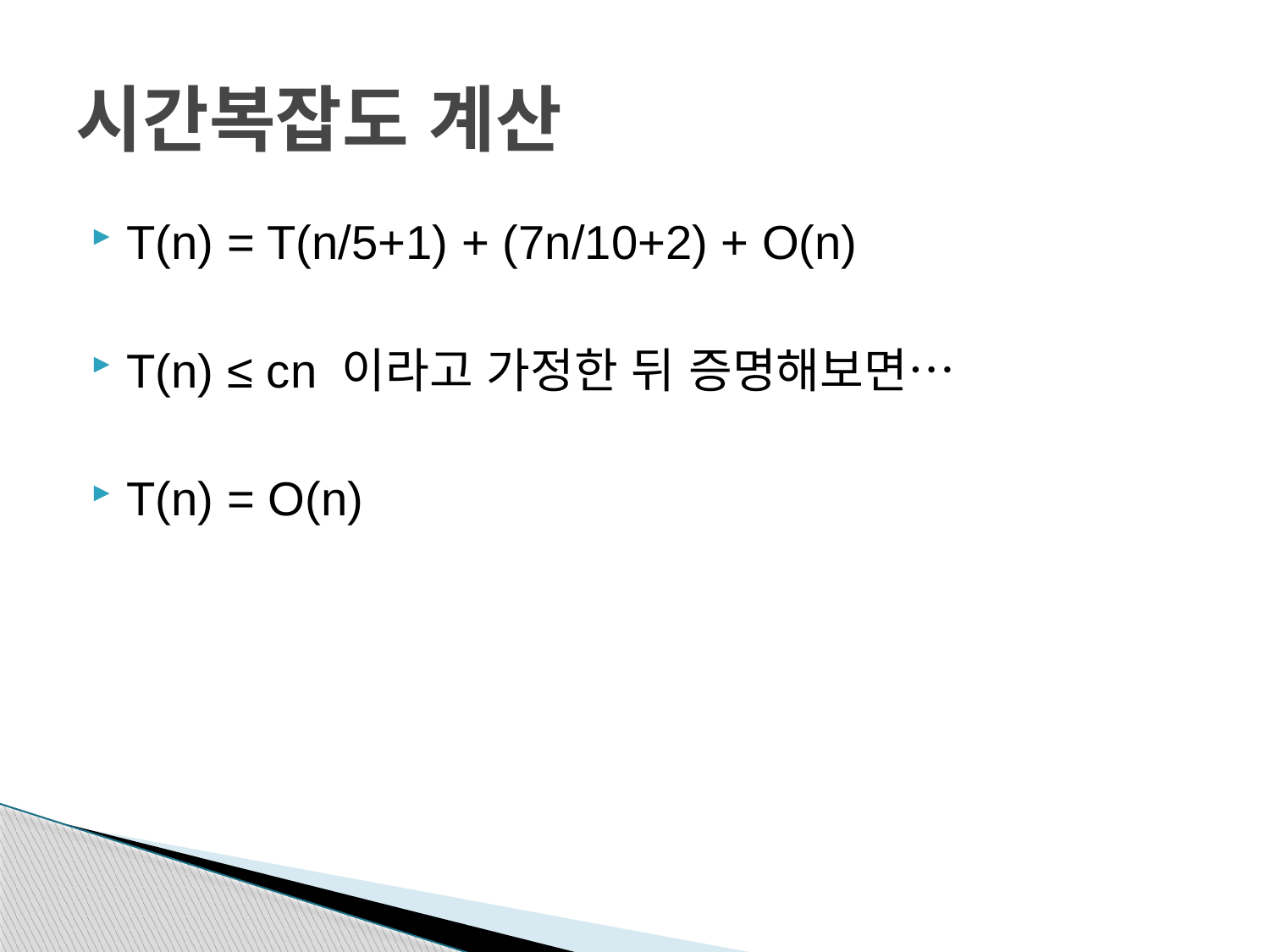

# 시간복잡도 계산
T(n) = T(n/5+1) + (7n/10+2) + O(n)

T(n) ≤ cn 이라고 가정한 뒤 증명해보면…

T(n) = O(n)